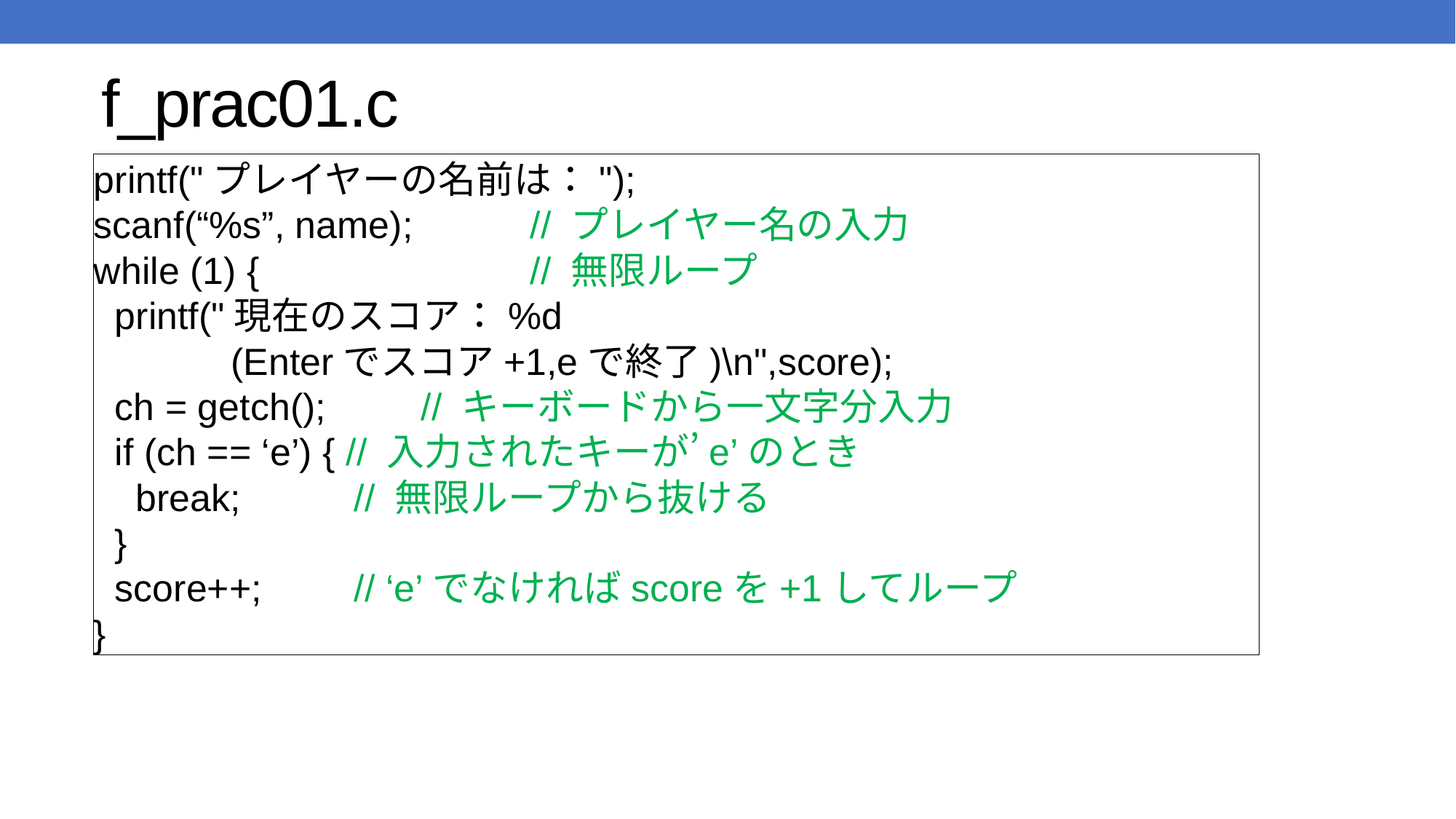

# f_prac01.c
printf("プレイヤーの名前は：");
scanf(“%s”, name);		// プレイヤー名の入力
while (1) {			// 無限ループ
  printf("現在のスコア：%d
             (Enterでスコア+1,eで終了)\n",score);
  ch = getch();	// キーボードから一文字分入力
  if (ch == ‘e’) { // 入力されたキーが’e’のとき
    break;	    // 無限ループから抜ける
  }
  score++;	    // ‘e’でなければscoreを+1してループ
}